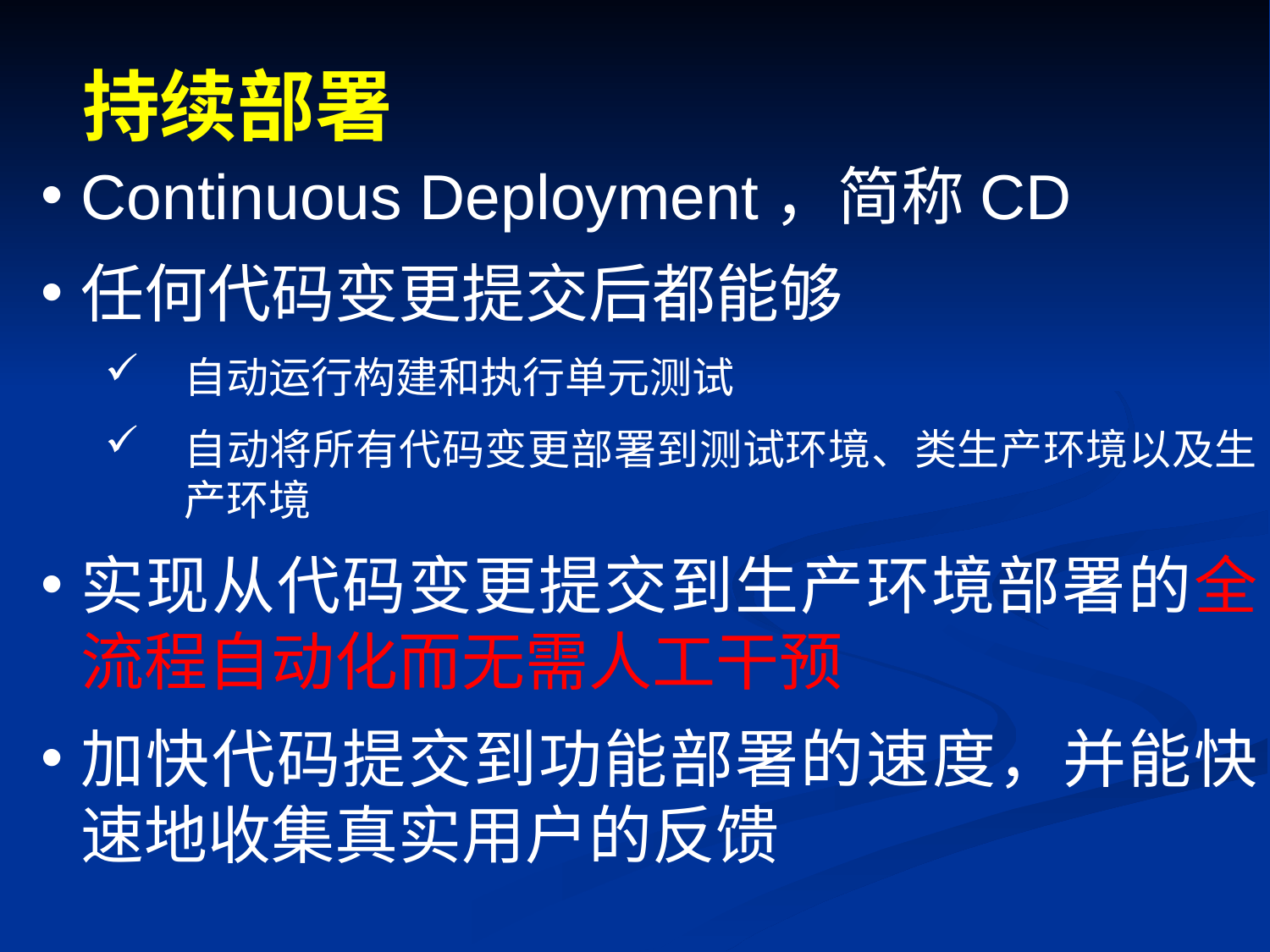

持续部署
Continuous Deployment，简称CD
任何代码变更提交后都能够
自动运行构建和执行单元测试
自动将所有代码变更部署到测试环境、类生产环境以及生产环境
实现从代码变更提交到生产环境部署的全流程自动化而无需人工干预
加快代码提交到功能部署的速度，并能快速地收集真实用户的反馈